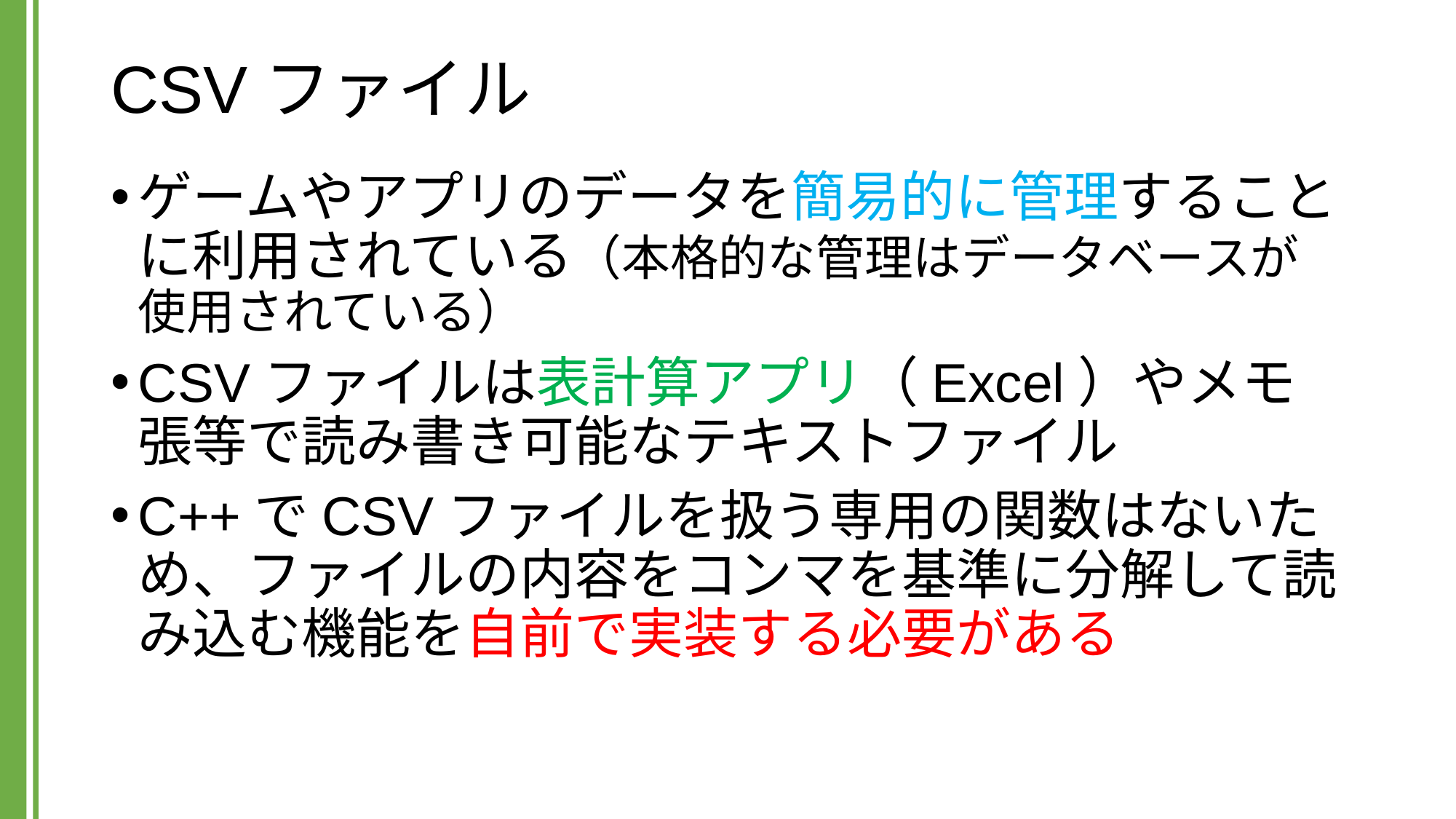

# CSVファイル
ゲームやアプリのデータを簡易的に管理することに利用されている（本格的な管理はデータベースが使用されている）
CSVファイルは表計算アプリ（Excel）やメモ張等で読み書き可能なテキストファイル
C++でCSVファイルを扱う専用の関数はないため、ファイルの内容をコンマを基準に分解して読み込む機能を自前で実装する必要がある